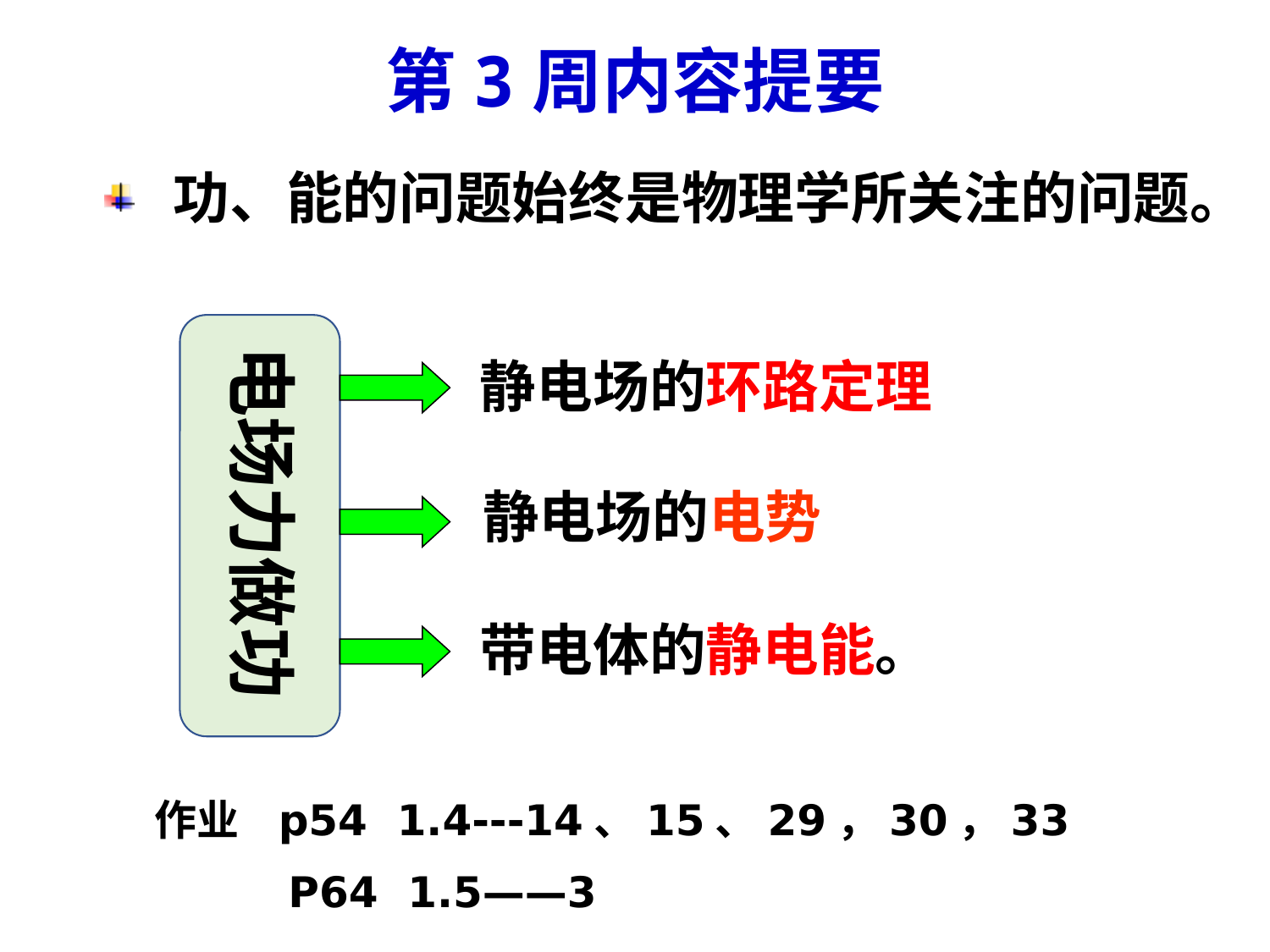

第3周内容提要
  功、能的问题始终是物理学所关注的问题。

电场力做功
静电场的环路定理

静电场的电势

带电体的静电能。

作业   p54  1.4---14、15、29，30，33
         P64  1.5——3